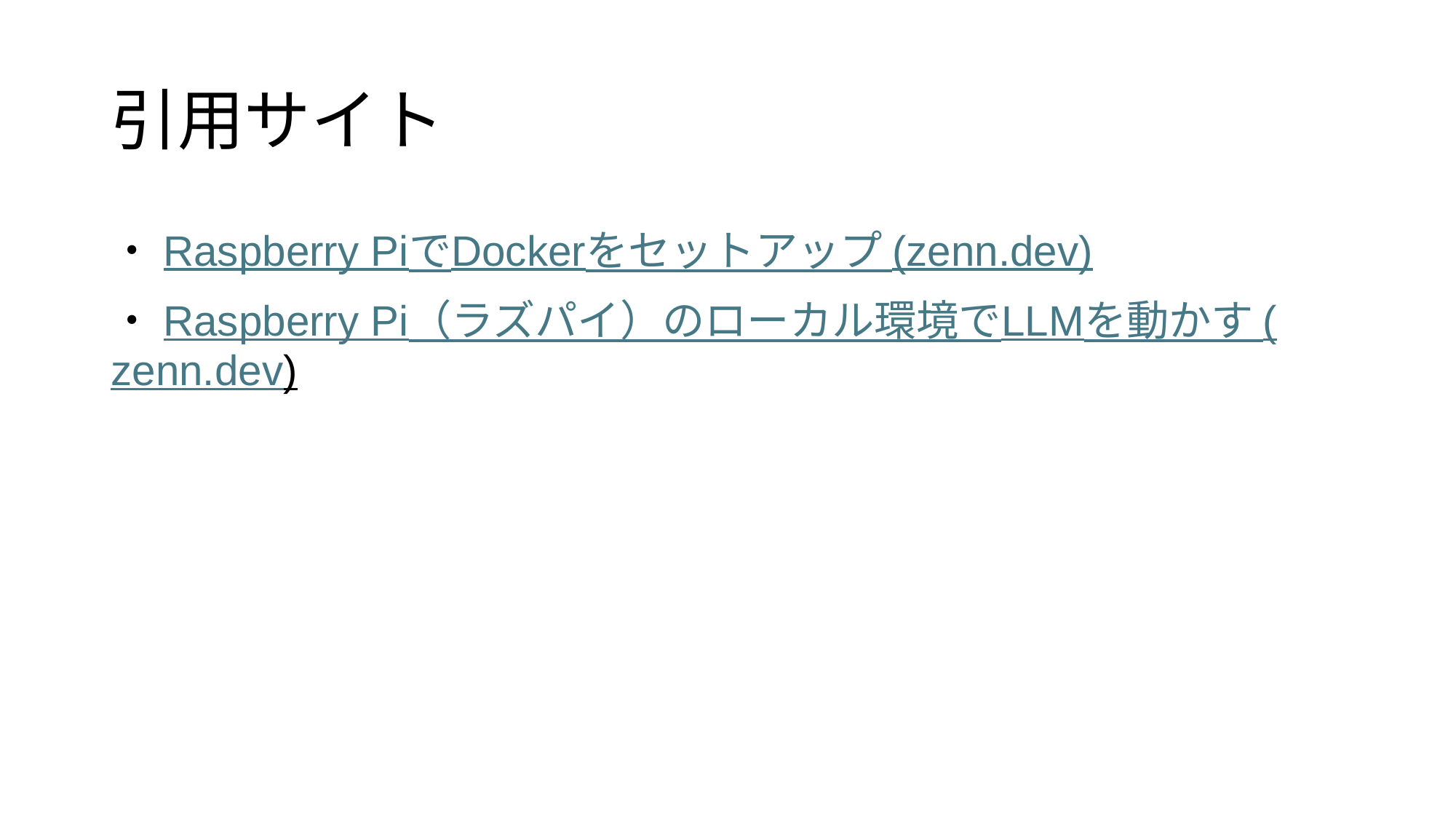

# 引用サイト
・Raspberry PiでDockerをセットアップ (zenn.dev)
・Raspberry Pi（ラズパイ）のローカル環境でLLMを動かす (zenn.dev)